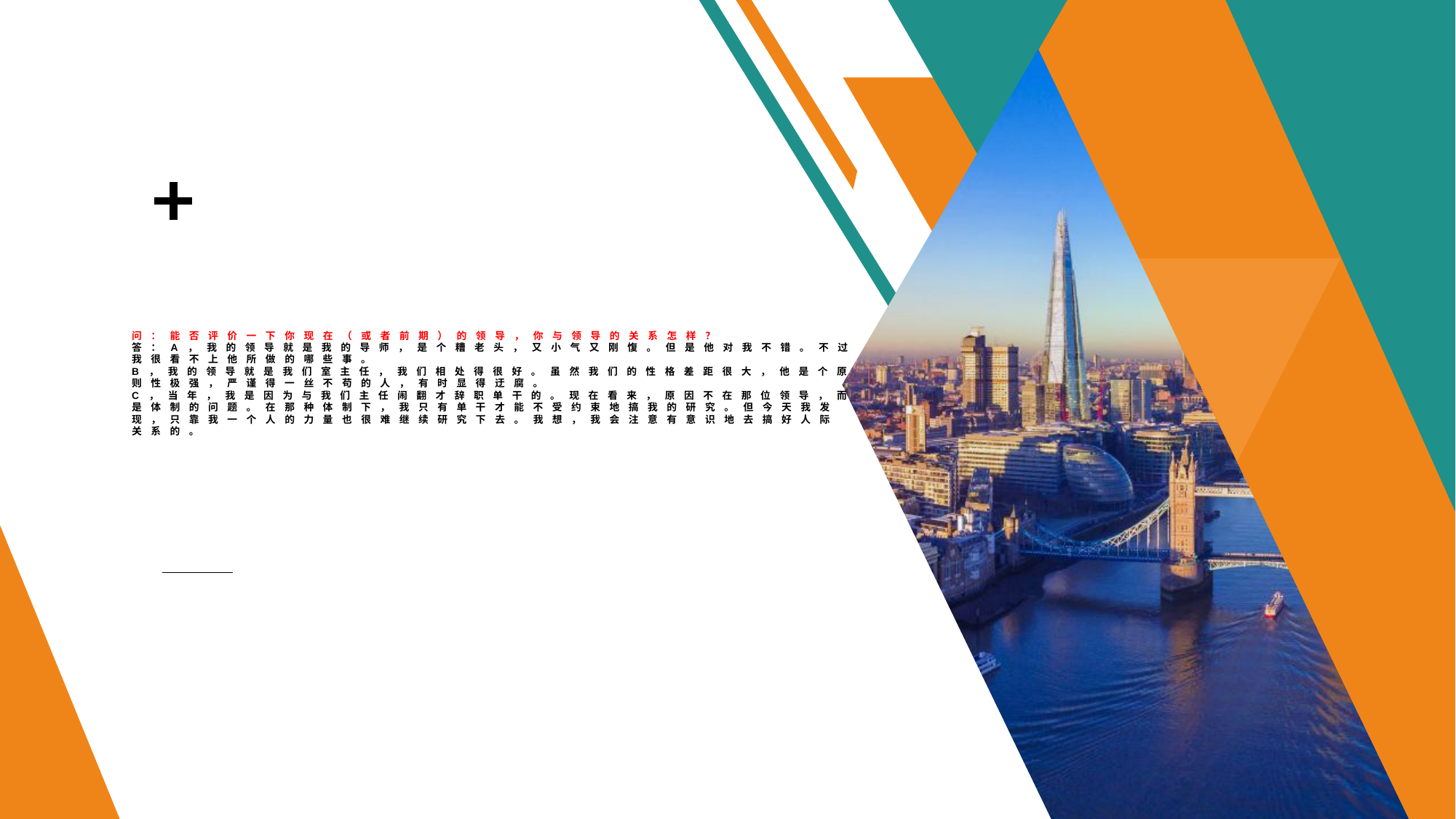

# 问：能否评价一下你现在（或者前期）的领导，你与领导的关系怎样？ 答：A，我的领导就是我的导师，是个糟老头，又小气又刚愎。但是他对我不错。不过我很看不上他所做的哪些事。 B，我的领导就是我们室主任，我们相处得很好。虽然我们的性格差距很大，他是个原 则性极强，严谨得一丝不苟的人，有时显得迂腐。 C，当年，我是因为与我们主任闹翻才辞职单干的。现在看来，原因不在那位领导，而 是体制的问题。在那种体制下，我只有单干才能不受约束地搞我的研究。但今天我发现，只靠我一个人的力量也很难继续研究下去。我想，我会注意有意识地去搞好人际关系的。